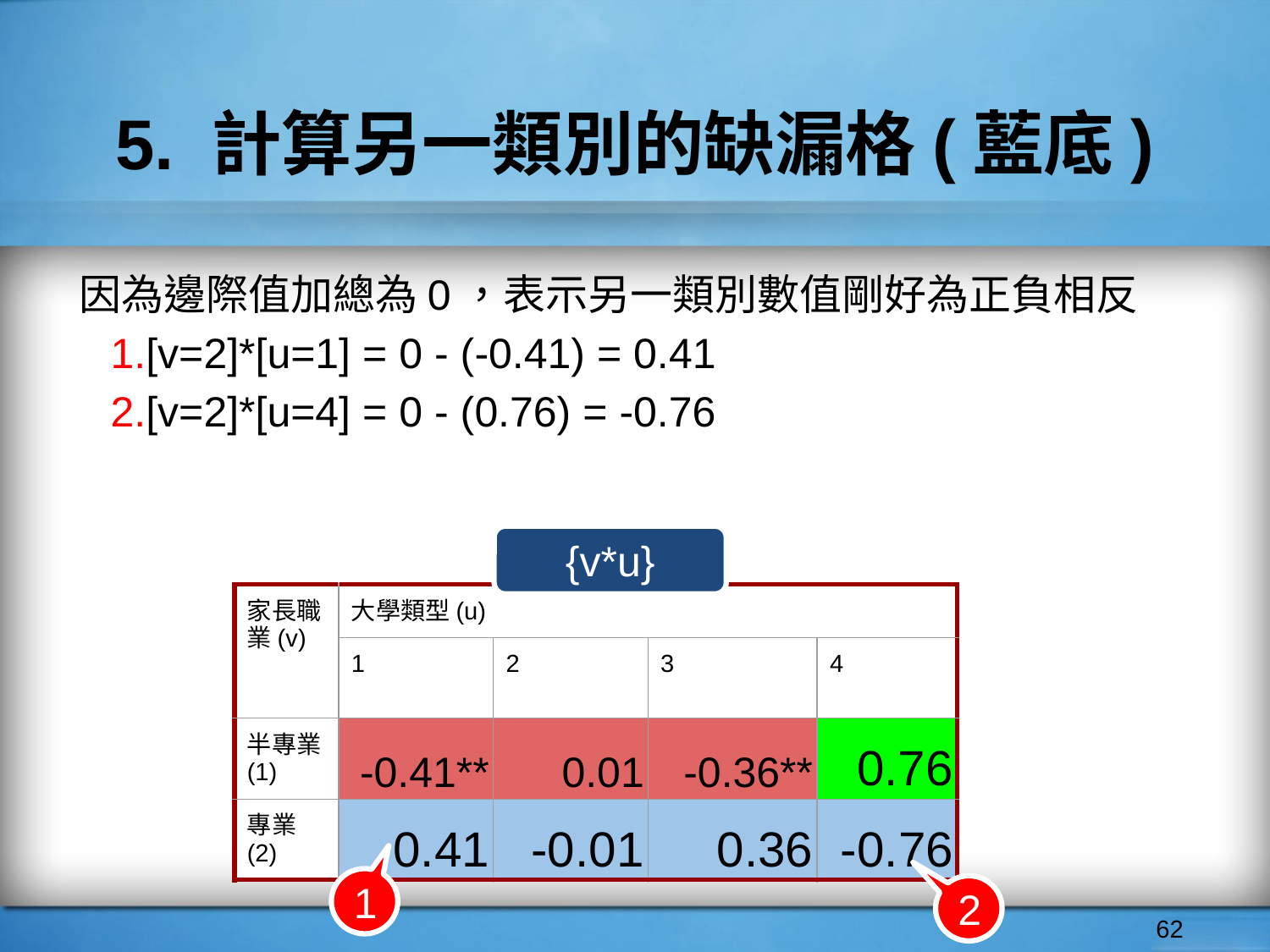

# 5. 計算另一類別的缺漏格(藍底)
因為邊際值加總為0，表示另一類別數值剛好為正負相反
[v=2]*[u=1] = 0 - (-0.41) = 0.41
[v=2]*[u=4] = 0 - (0.76) = -0.76
{v*u}
| 家長職業(v) | 大學類型(u) |  |  |  |
| --- | --- | --- | --- | --- |
|  | 1 | 2 | 3 | 4 |
| 半專業 (1) | -0.41\*\* | 0.01 | -0.36\*\* | 0.76 |
| 專業 (2) | 0.41 | -0.01 | 0.36 | -0.76 |
1
2
62